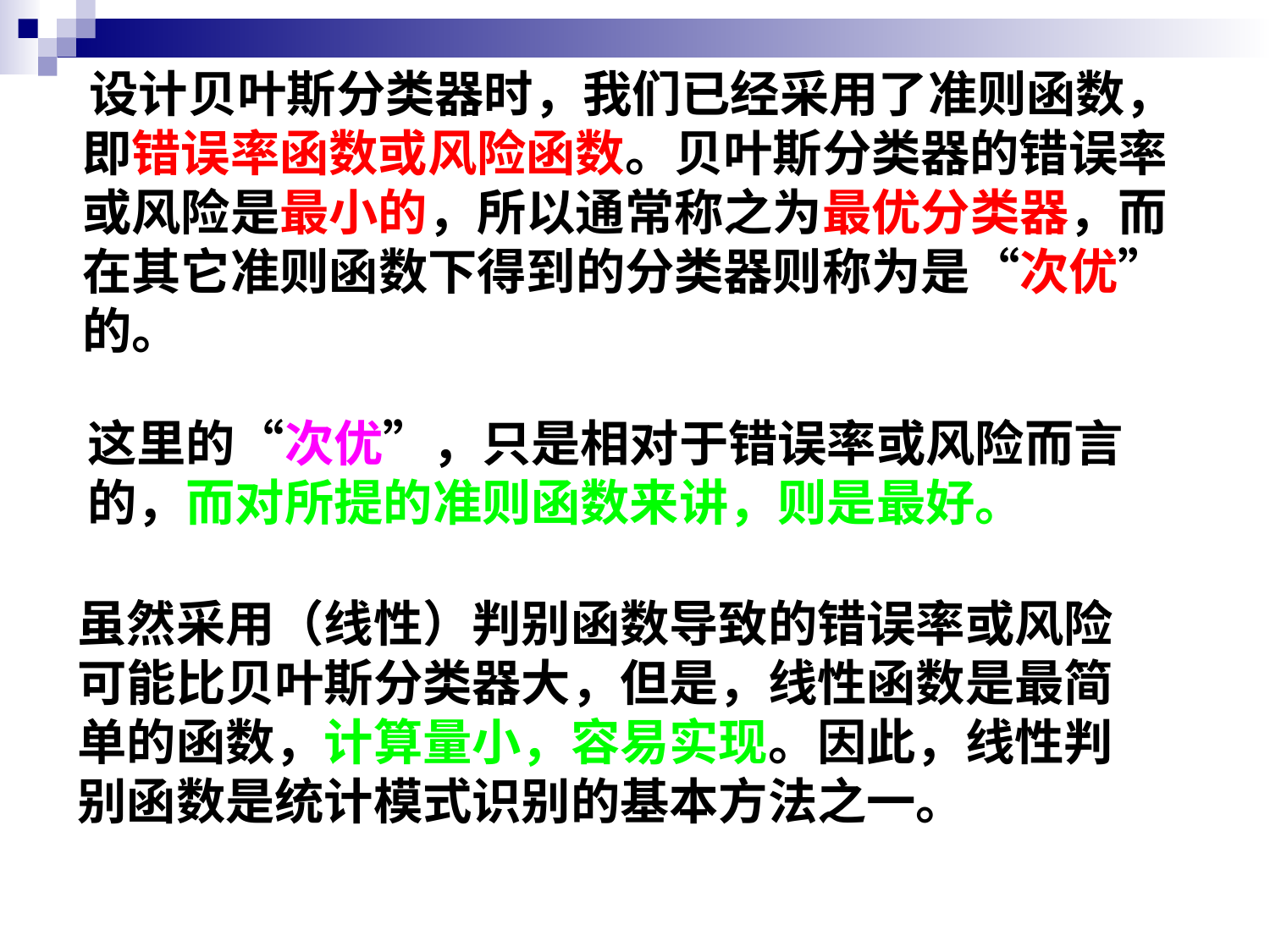

设计贝叶斯分类器时，我们已经采用了准则函数，即错误率函数或风险函数。贝叶斯分类器的错误率或风险是最小的，所以通常称之为最优分类器，而在其它准则函数下得到的分类器则称为是“次优”的。
这里的“次优”，只是相对于错误率或风险而言的，而对所提的准则函数来讲，则是最好。
虽然采用（线性）判别函数导致的错误率或风险可能比贝叶斯分类器大，但是，线性函数是最简单的函数，计算量小，容易实现。因此，线性判别函数是统计模式识别的基本方法之一。